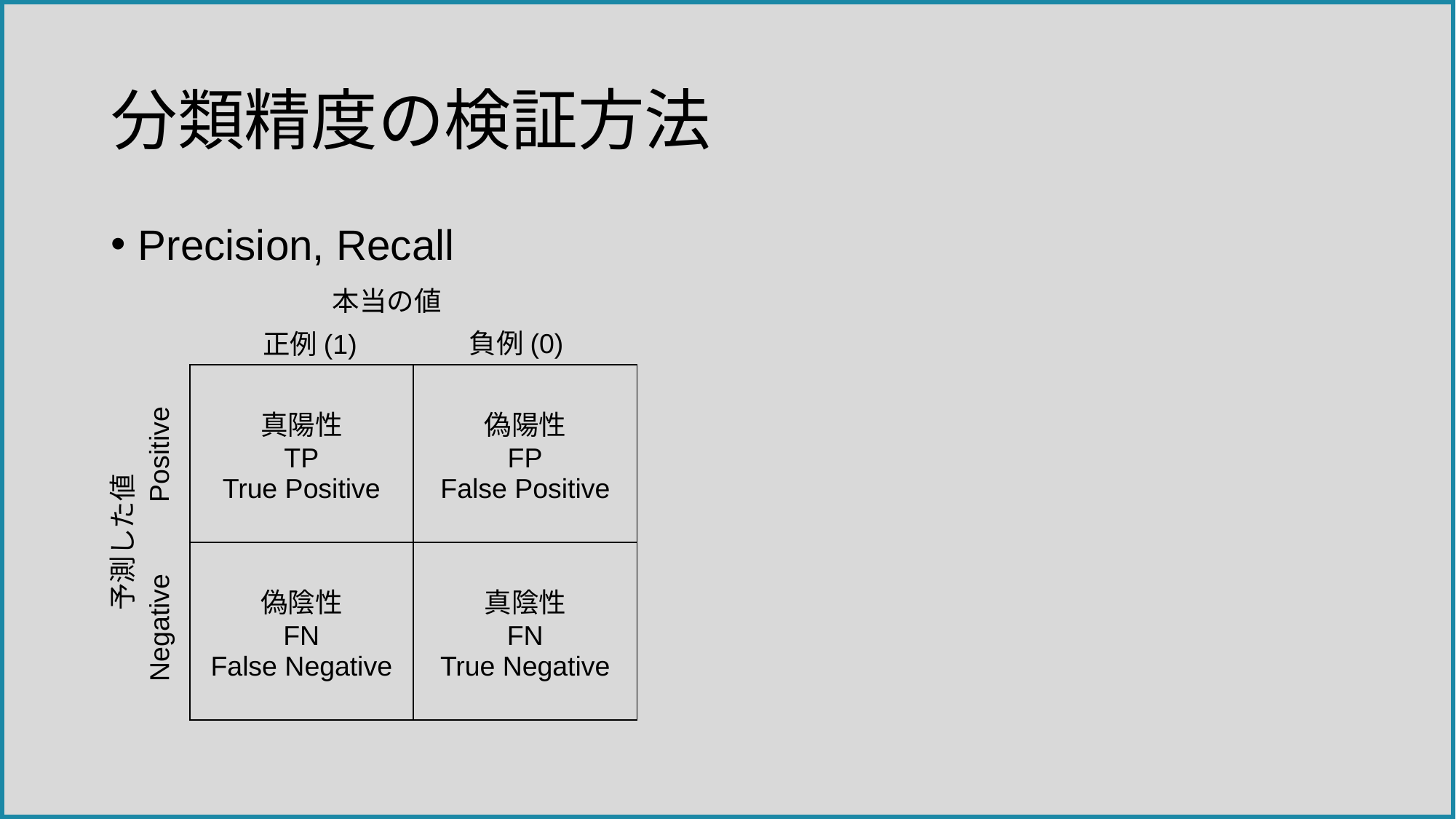

# 分類精度の検証方法
Precision, Recall
本当の値
負例(0)
正例(1)
| 真陽性 TP True Positive | 偽陽性 FP False Positive |
| --- | --- |
| 偽陰性 FN False Negative | 真陰性 FN True Negative |

Positive
予測した値
Negative